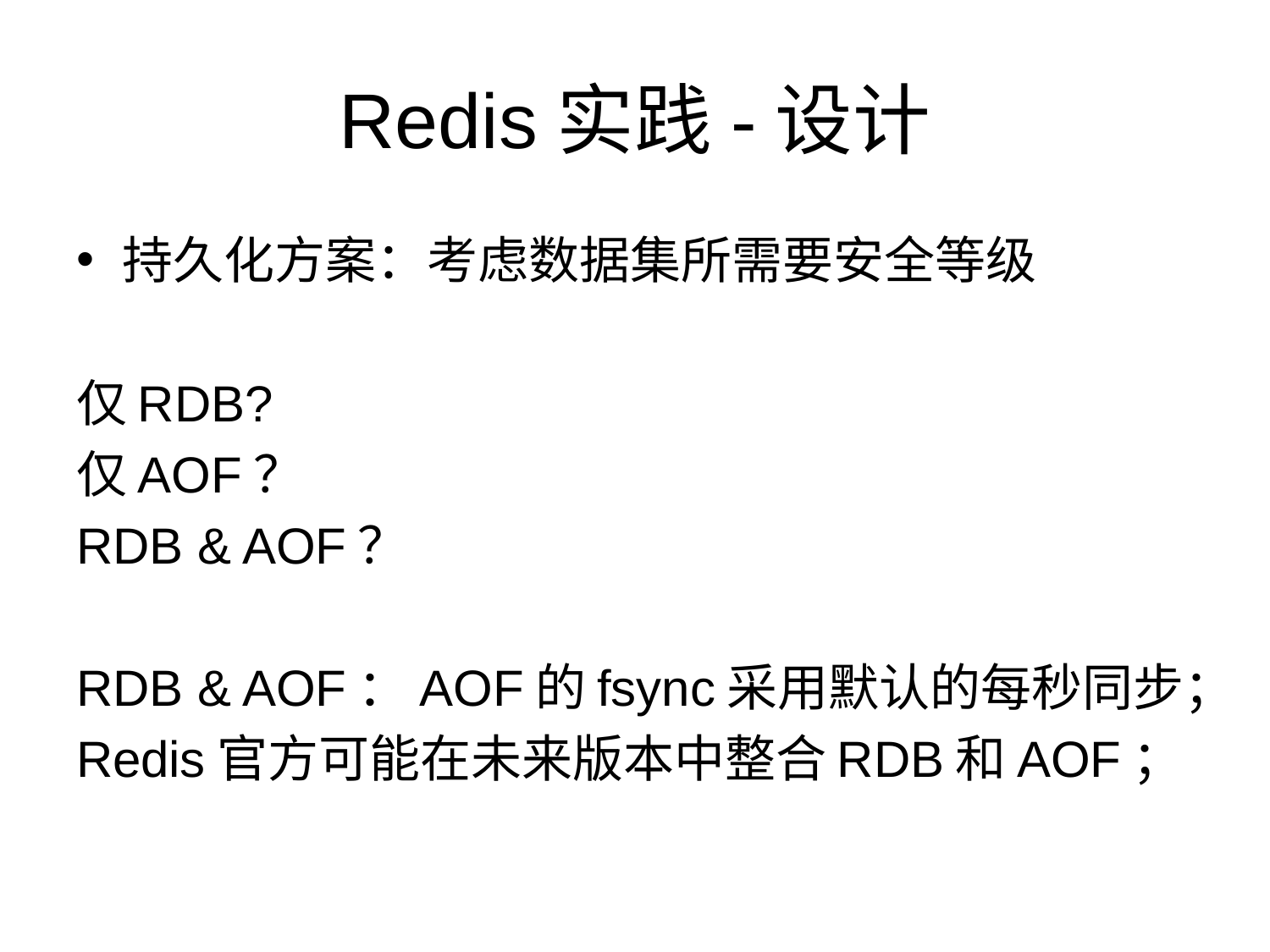

# Redis实践-设计
持久化方案：考虑数据集所需要安全等级

仅RDB?
仅AOF？
RDB & AOF？

RDB & AOF：AOF的fsync采用默认的每秒同步；
Redis官方可能在未来版本中整合RDB和AOF；